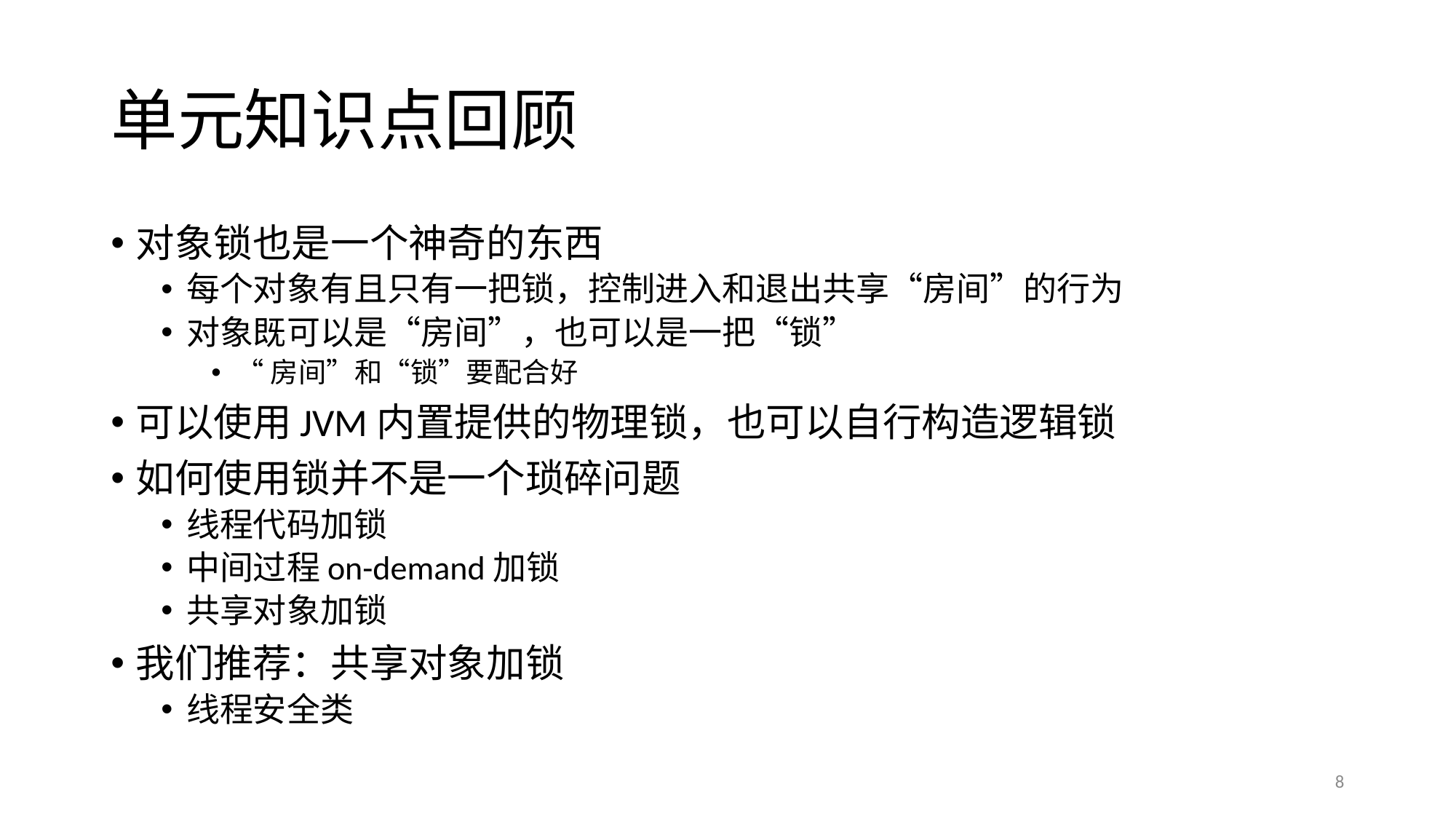

# 单元知识点回顾
对象锁也是一个神奇的东西
每个对象有且只有一把锁，控制进入和退出共享“房间”的行为
对象既可以是“房间”，也可以是一把“锁”
“房间”和“锁”要配合好
可以使用JVM内置提供的物理锁，也可以自行构造逻辑锁
如何使用锁并不是一个琐碎问题
线程代码加锁
中间过程on-demand加锁
共享对象加锁
我们推荐：共享对象加锁
线程安全类
8